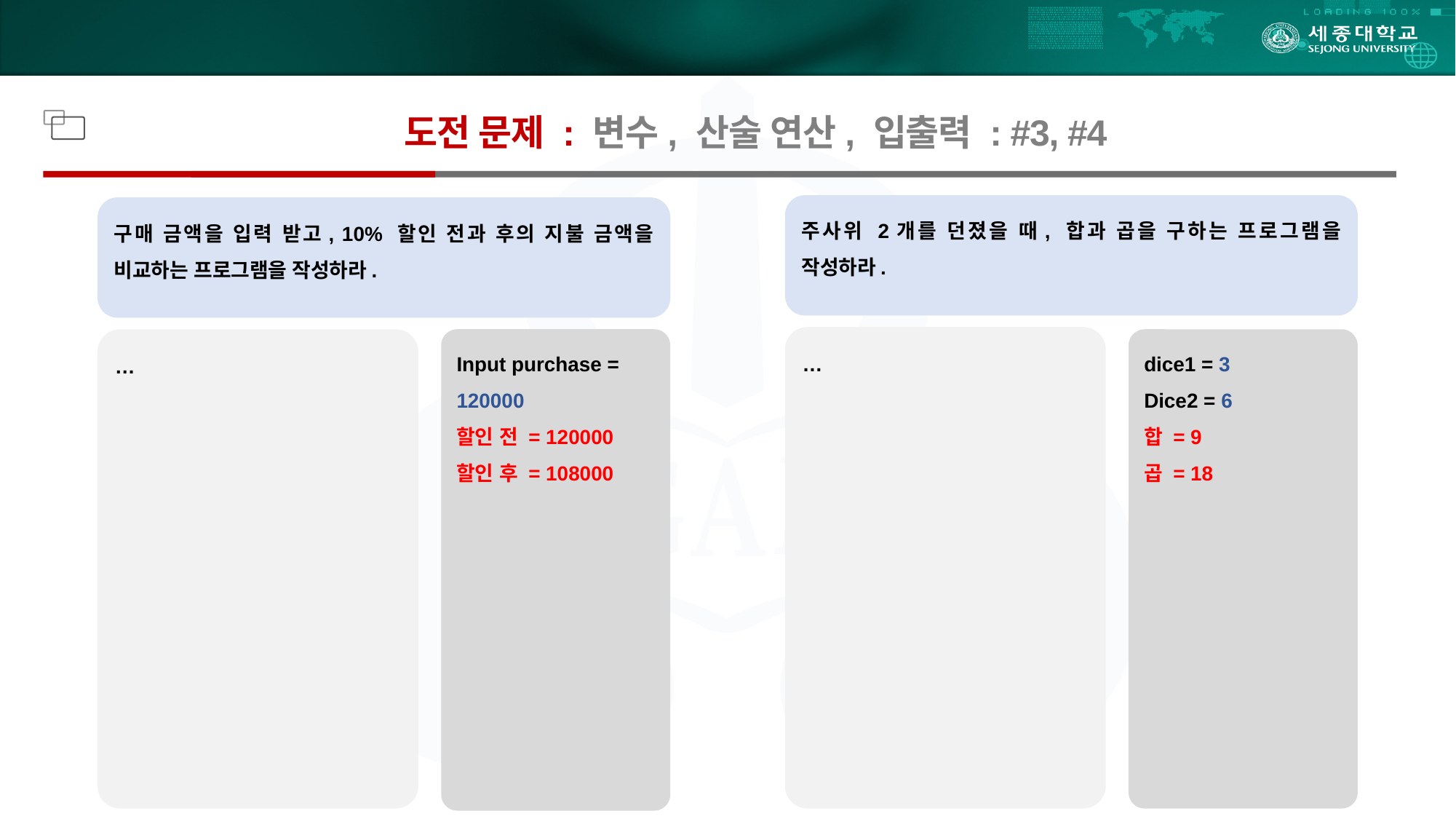

# Chapter 2. 변수, 산술 연산, 입출력
도전 문제 : 변수, 산술 연산, 입출력 : #3, #4
주사위 2개를 던졌을 때, 합과 곱을 구하는 프로그램을 작성하라.
구매 금액을 입력 받고, 10% 할인 전과 후의 지불 금액을 비교하는 프로그램을 작성하라.
…
dice1 = 3
Dice2 = 6
합 = 9
곱 = 18
…
Input purchase = 120000
할인 전 = 120000
할인 후 = 108000